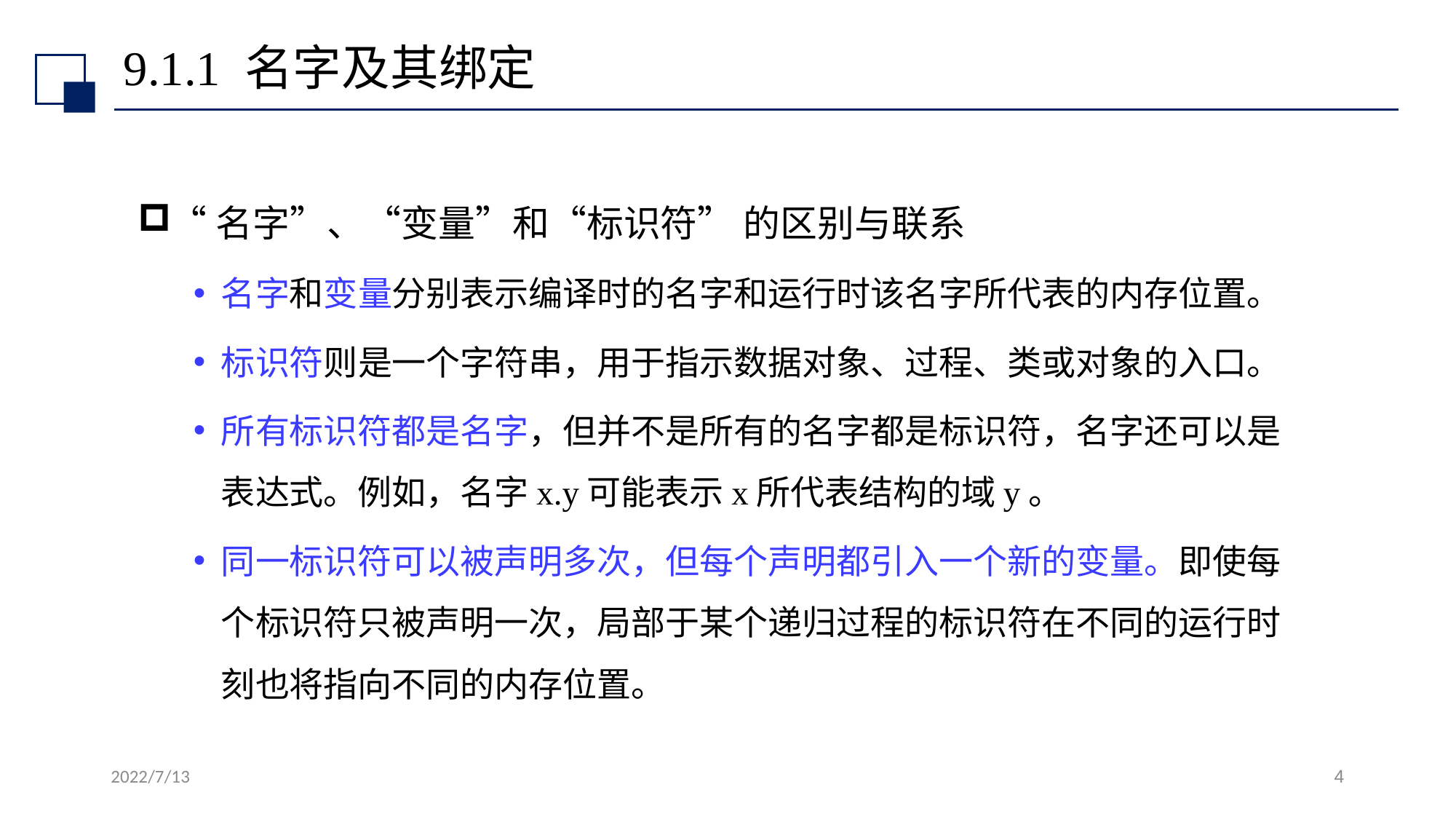

# 9.1.1 名字及其绑定
“名字”、“变量”和“标识符” 的区别与联系
名字和变量分别表示编译时的名字和运行时该名字所代表的内存位置。
标识符则是一个字符串，用于指示数据对象、过程、类或对象的入口。
所有标识符都是名字，但并不是所有的名字都是标识符，名字还可以是表达式。例如，名字x.y可能表示x所代表结构的域y。
同一标识符可以被声明多次，但每个声明都引入一个新的变量。即使每个标识符只被声明一次，局部于某个递归过程的标识符在不同的运行时刻也将指向不同的内存位置。
2022/7/13
4